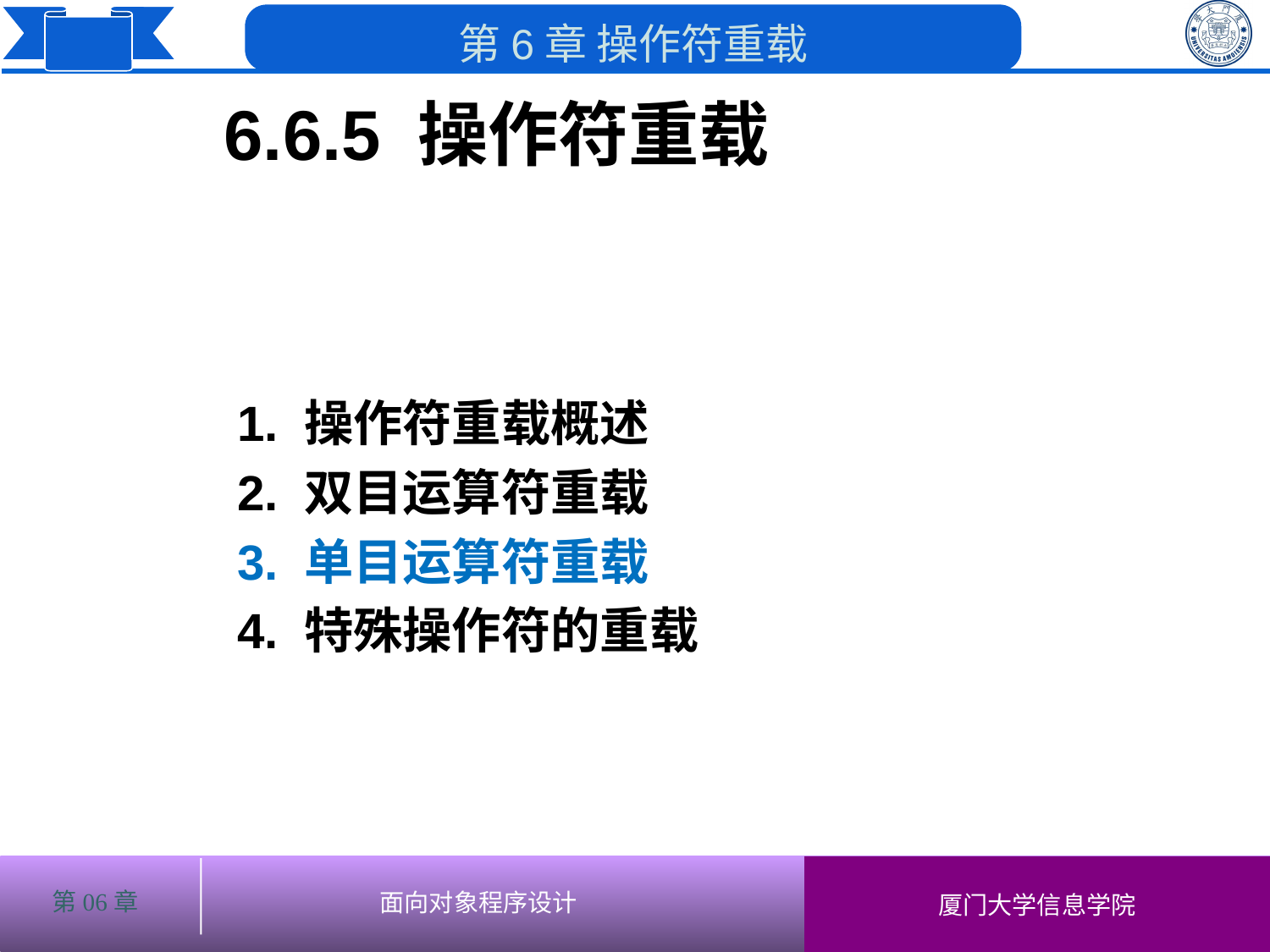

6.6.5 操作符重载
1. 操作符重载概述
2. 双目运算符重载
3. 单目运算符重载
4. 特殊操作符的重载
18